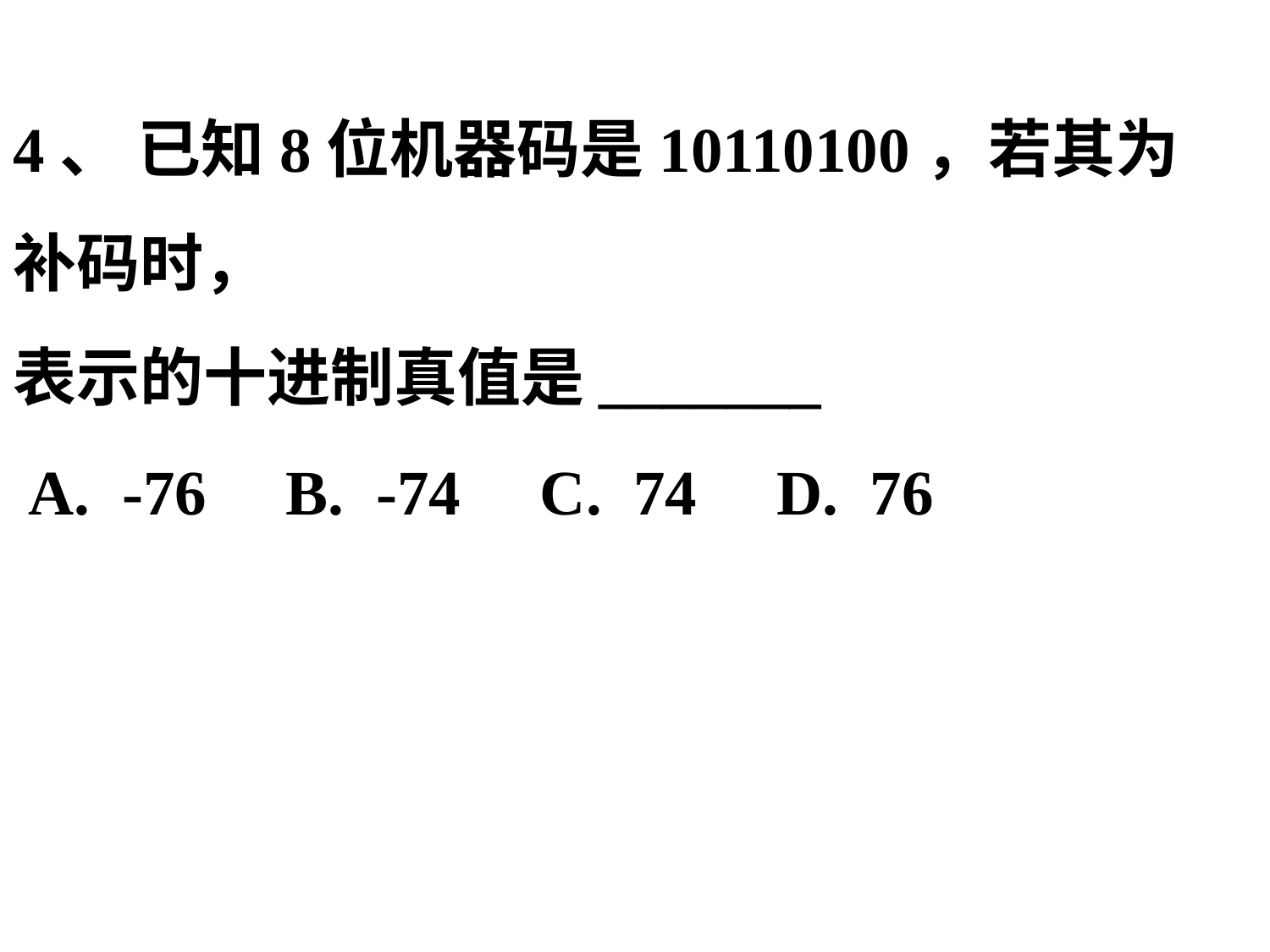

4、 已知8位机器码是10110100，若其为补码时，
表示的十进制真值是_______
 A.  -76     B.  -74     C.  74     D.  76